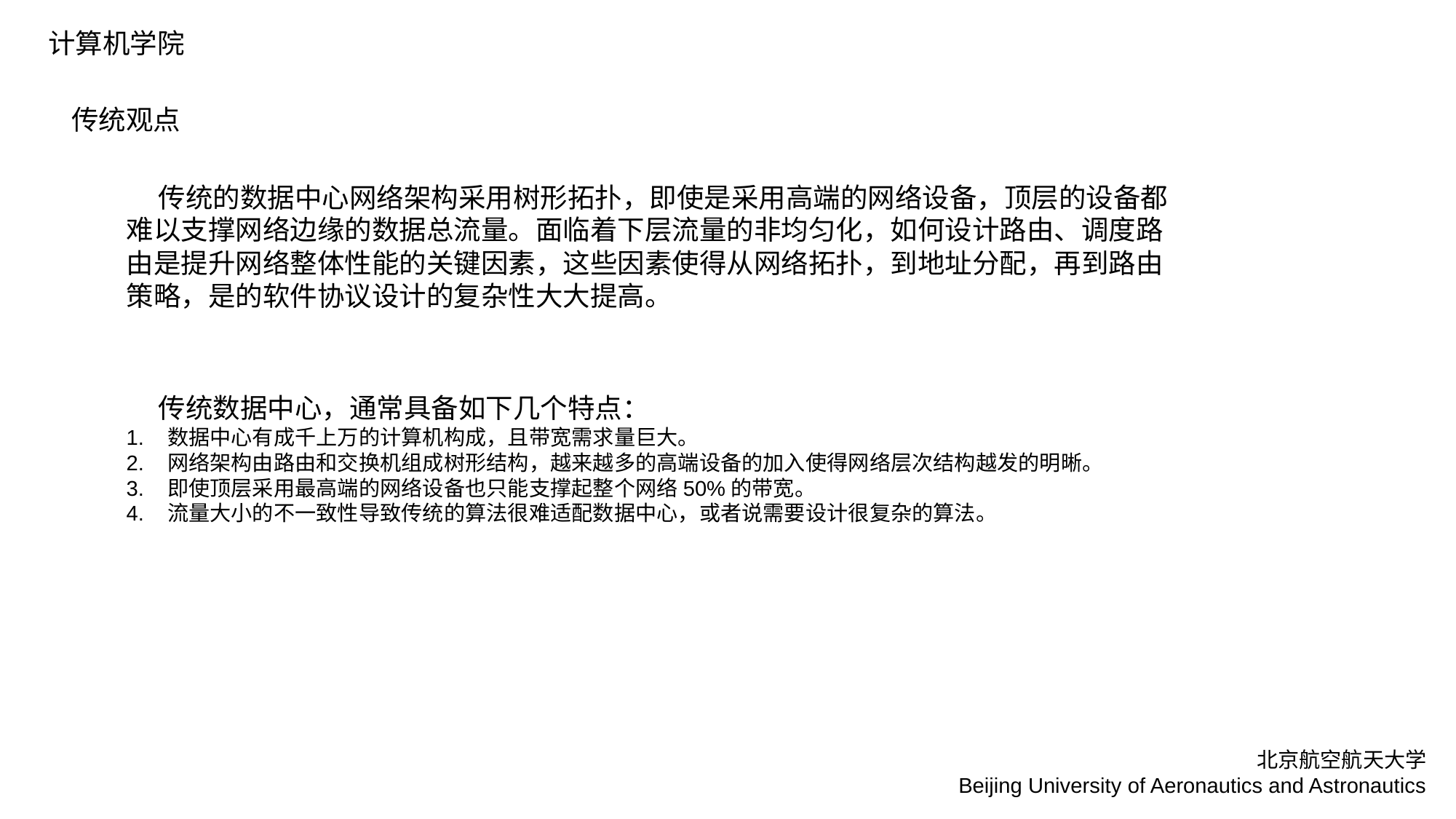

传统观点
传统的数据中心网络架构采用树形拓扑，即使是采用高端的网络设备，顶层的设备都难以支撑网络边缘的数据总流量。面临着下层流量的非均匀化，如何设计路由、调度路由是提升网络整体性能的关键因素，这些因素使得从网络拓扑，到地址分配，再到路由策略，是的软件协议设计的复杂性大大提高。
传统数据中心，通常具备如下几个特点：
数据中心有成千上万的计算机构成，且带宽需求量巨大。
网络架构由路由和交换机组成树形结构，越来越多的高端设备的加入使得网络层次结构越发的明晰。
即使顶层采用最高端的网络设备也只能支撑起整个网络50%的带宽。
流量大小的不一致性导致传统的算法很难适配数据中心，或者说需要设计很复杂的算法。